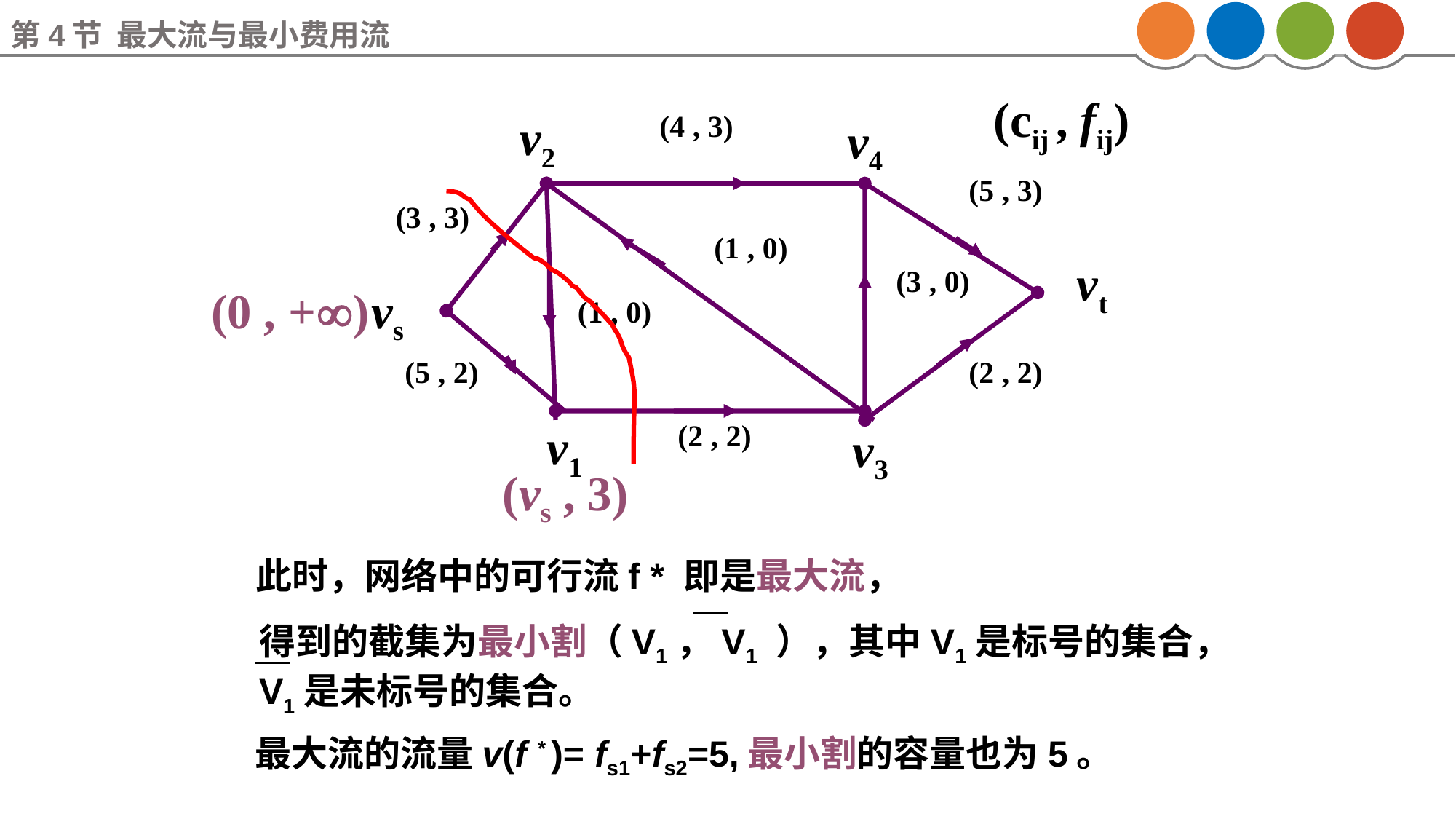

第4节  最大流与最小费用流
(cij , fij)
v2
(4 , 3)
v4
(5 , 3)
(3 , 3)
(1 , 0)
vt
(3 , 0)
vs
(1 , 0)
(5 , 2)
(2 , 2)
v1
(2 , 2)
v3

(0 , +∞)
(vs , 3)
此时，网络中的可行流f * 即是最大流，
得到的截集为最小割（V1，V1 ），其中V1是标号的集合， V1是未标号的集合。
最大流的流量v(f * )= fs1+fs2=5,最小割的容量也为5。